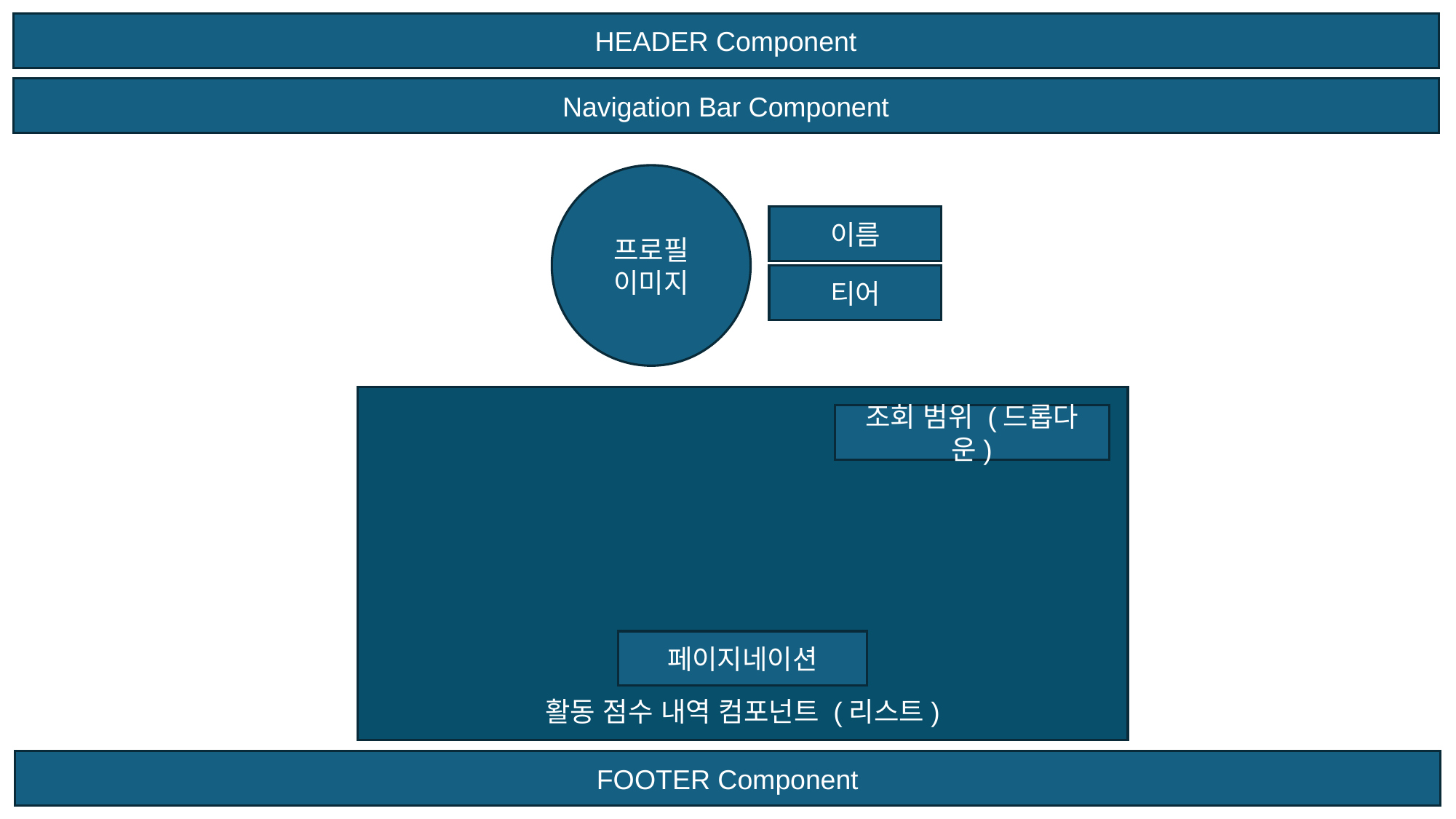

HEADER Component
Navigation Bar Component
프로필
이미지
이름
티어

활동 점수 내역 컴포넌트 (리스트)
조회 범위 (드롭다운)
페이지네이션
FOOTER Component